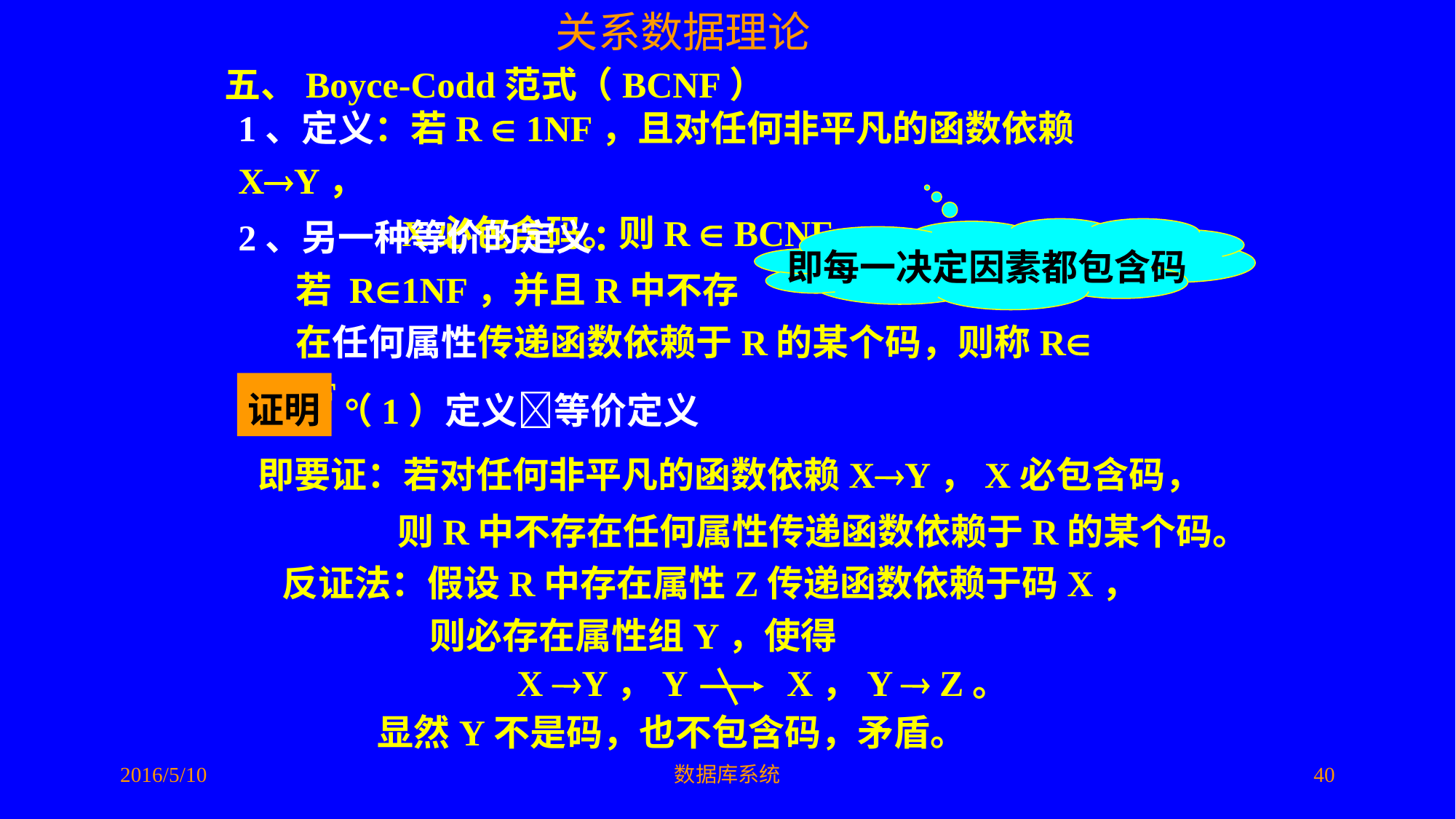

五、Boyce-Codd范式（BCNF）
1、定义：若R ∈ 1NF，且对任何非平凡的函数依赖X→Y，
                  X必包含码。则R ∈ BCNF。
2、另一种等价的定义：
      若 R∈1NF，并且R中不存
      在任何属性传递函数依赖于R的某个码，则称R∈ BCNF。
即每一决定因素都包含码
证明
（1）定义⇒等价定义
即要证：若对任何非平凡的函数依赖X→Y，X必包含码，
                则R中不存在任何属性传递函数依赖于R的某个码。
反证法：假设R中存在属性Z传递函数依赖于码X，
                 则必存在属性组Y，使得
X →Y，Y           X，Y → Z。

显然Y不是码，也不包含码，矛盾。
2016/5/10
数据库系统
40